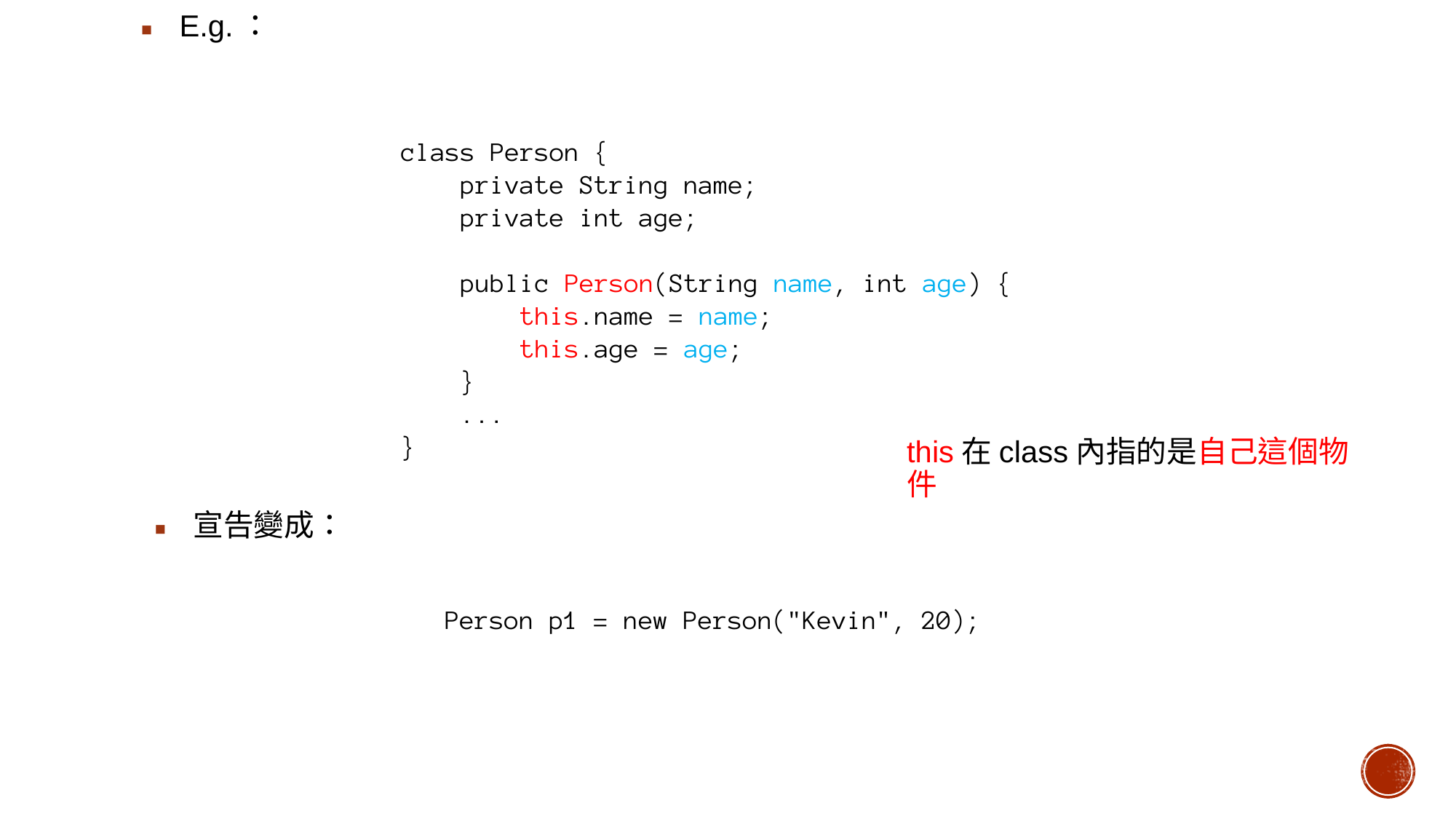

E.g.：
class Person {
    private String name;
    private int age;

    public Person(String name, int age) {
        this.name = name;
        this.age = age;
    }
    ...
}
this在class內指的是自己這個物件
宣告變成：
Person p1 = new Person("Kevin", 20);